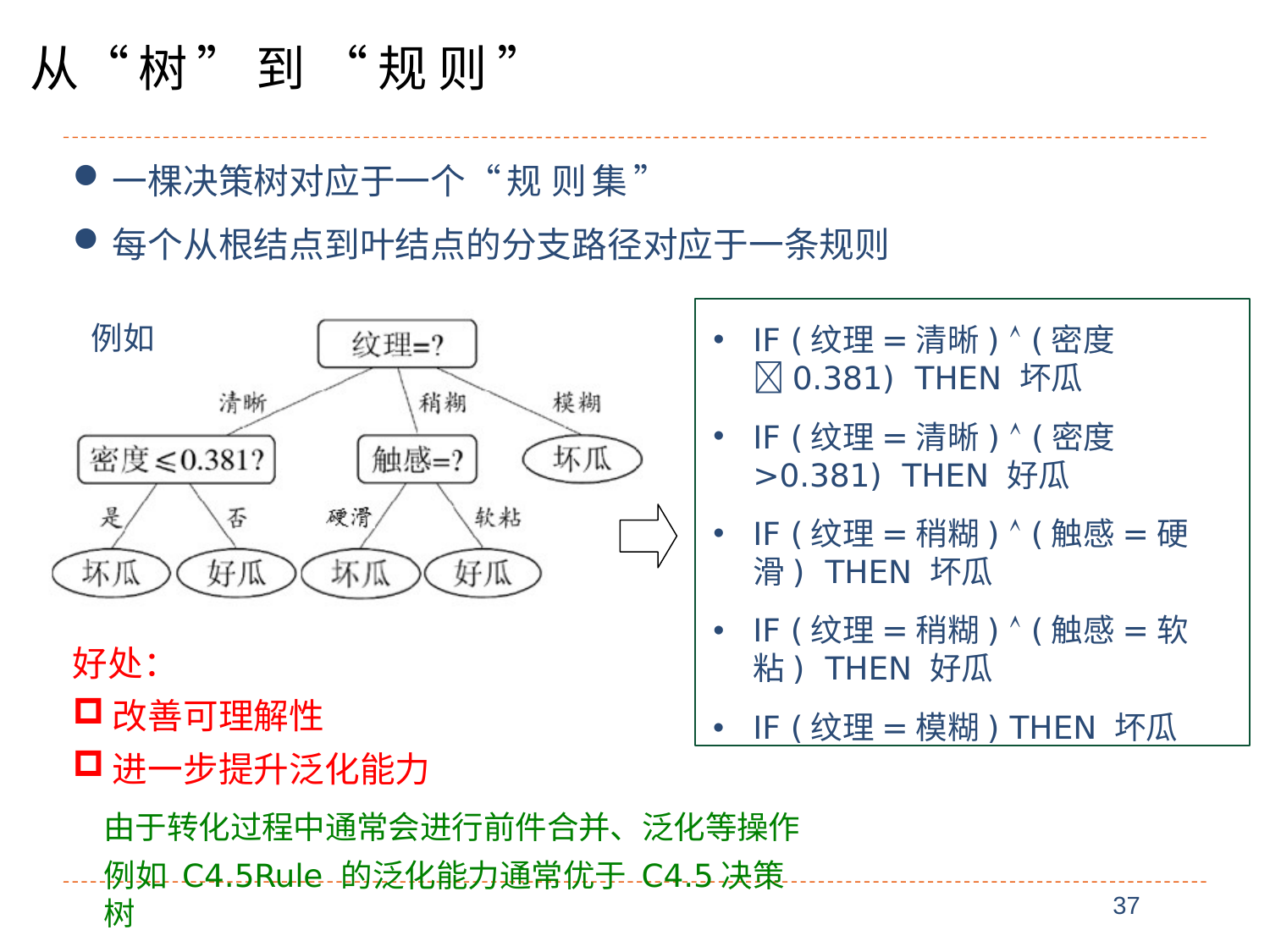

# 从“树”到“规则”
一棵决策树对应于一个“规则集”
每个从根结点到叶结点的分支路径对应于一条规则
IF (纹理=清晰) ∧ (密度≤0.381)  THEN 坏瓜
IF (纹理=清晰) ∧ (密度>0.381)  THEN 好瓜
IF (纹理=稍糊) ∧ (触感=硬滑)  THEN 坏瓜
IF (纹理=稍糊) ∧ (触感=软粘)  THEN 好瓜
IF (纹理=模糊) THEN 坏瓜

例如

好处：
改善可理解性
进一步提升泛化能力
由于转化过程中通常会进行前件合并、泛化等操作
例如 C4.5Rule 的泛化能力通常优于 C4.5决策树